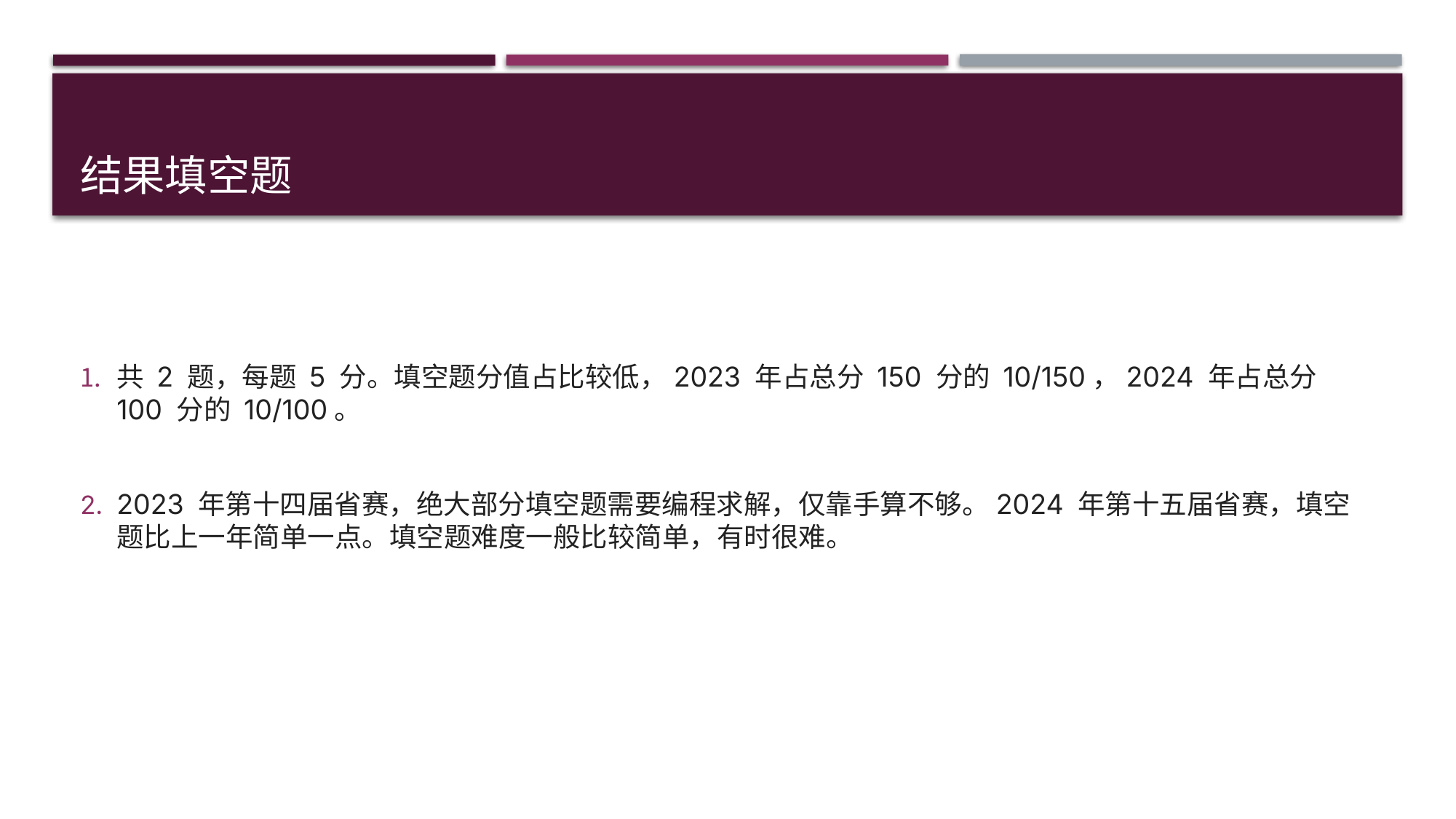

# 结果填空题
共 2 题，每题 5 分。填空题分值占比较低，2023 年占总分 150 分的 10/150，2024 年占总分 100 分的 10/100。

2023 年第十四届省赛，绝大部分填空题需要编程求解，仅靠手算不够。2024 年第十五届省赛，填空题比上一年简单一点。填空题难度一般比较简单，有时很难。